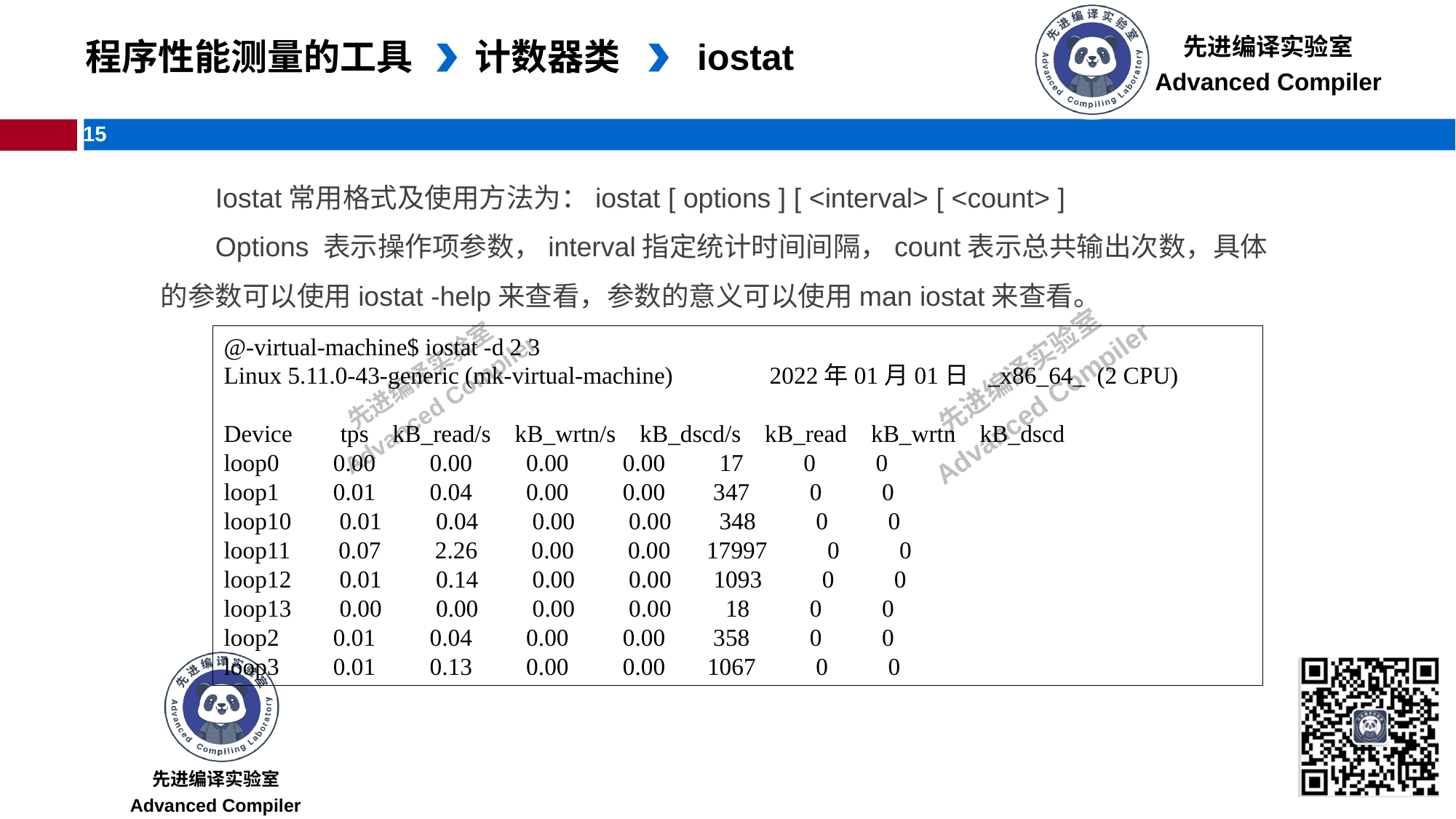

程序性能测量的工具
计数器类
iostat

Iostat常用格式及使用方法为：iostat [ options ] [ <interval> [ <count> ]
Options 表示操作项参数，interval指定统计时间间隔，count表示总共输出次数，具体的参数可以使用iostat -help来查看，参数的意义可以使用man iostat来查看。
@-virtual-machine$ iostat -d 2 3
Linux 5.11.0-43-generic (mk-virtual-machine) 	2022年01月01日 	_x86_64_	(2 CPU)

Device        tps    kB_read/s    kB_wrtn/s    kB_dscd/s    kB_read    kB_wrtn    kB_dscd
loop0         0.00         0.00         0.00         0.00         17          0          0
loop1         0.01         0.04         0.00         0.00        347          0          0
loop10        0.01         0.04         0.00         0.00        348          0          0
loop11        0.07         2.26         0.00         0.00      17997          0          0
loop12        0.01         0.14         0.00         0.00       1093          0          0
loop13        0.00         0.00         0.00         0.00         18          0          0
loop2         0.01         0.04         0.00         0.00        358          0          0
loop3         0.01         0.13         0.00         0.00       1067          0          0